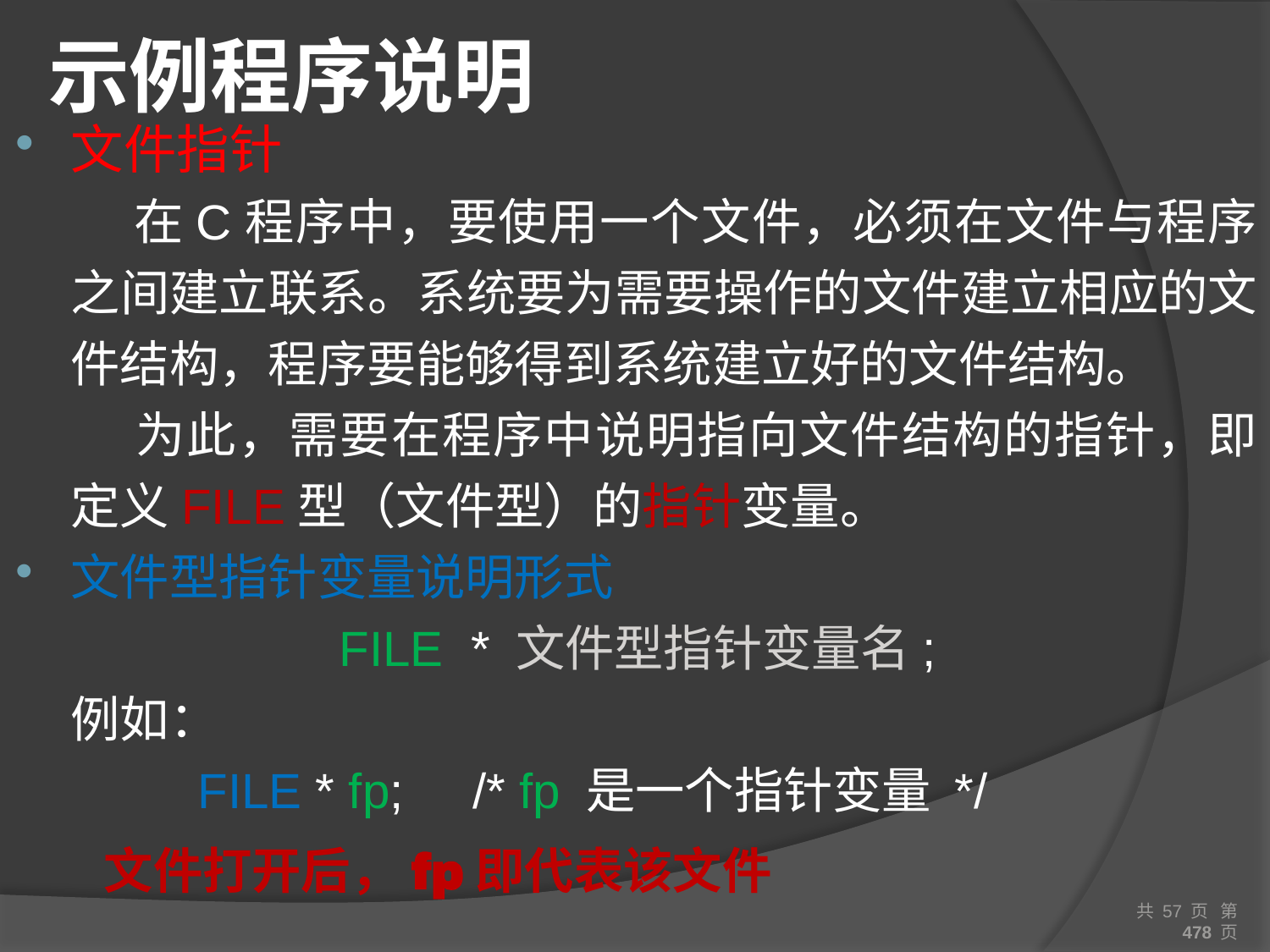

# 示例程序说明
文件指针
	    在C程序中，要使用一个文件，必须在文件与程序之间建立联系。系统要为需要操作的文件建立相应的文件结构，程序要能够得到系统建立好的文件结构。
	    为此，需要在程序中说明指向文件结构的指针，即定义FILE型（文件型）的指针变量。
文件型指针变量说明形式
FILE  * 文件型指针变量名;
	例如：
		FILE * fp;     /* fp 是一个指针变量 */
文件打开后，fp即代表该文件
共 57 页   第 478 页